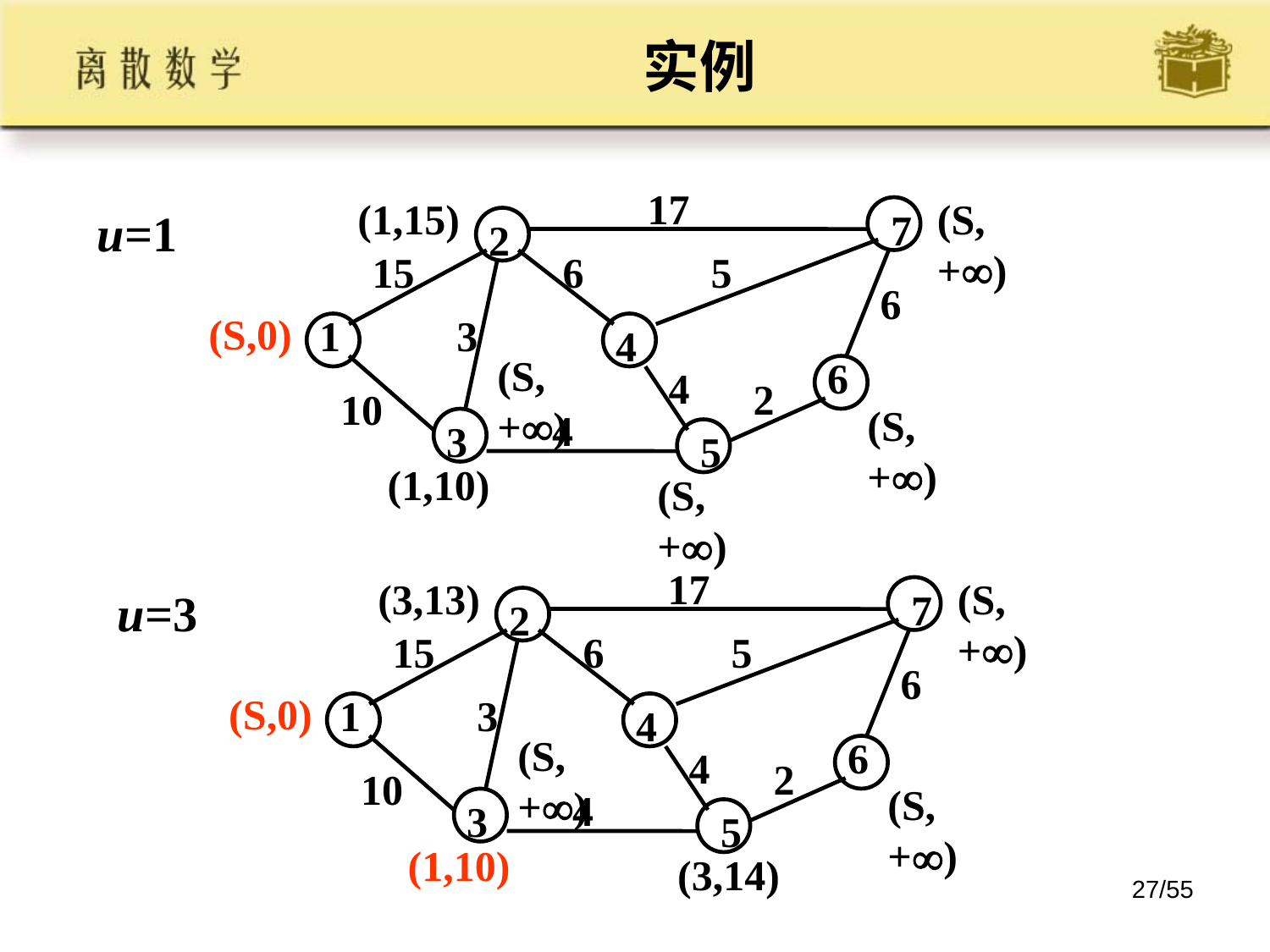

# 实例
17

7
2
15
6
5
6
1
3
4
6
4
2
10
4
3
5
  (S,0)
(1,15)
(S, +∞)
u=1
(S, +∞)
(S, +∞)
(1,10)
(S, +∞)
17

7
2
15
6
5
6
1
3
4
6
4
2
10
4
3
5
  (S,0)
(3,13)
(S, +∞)
u=3
(S, +∞)
(S, +∞)
(1,10)
(3,14)
27/55